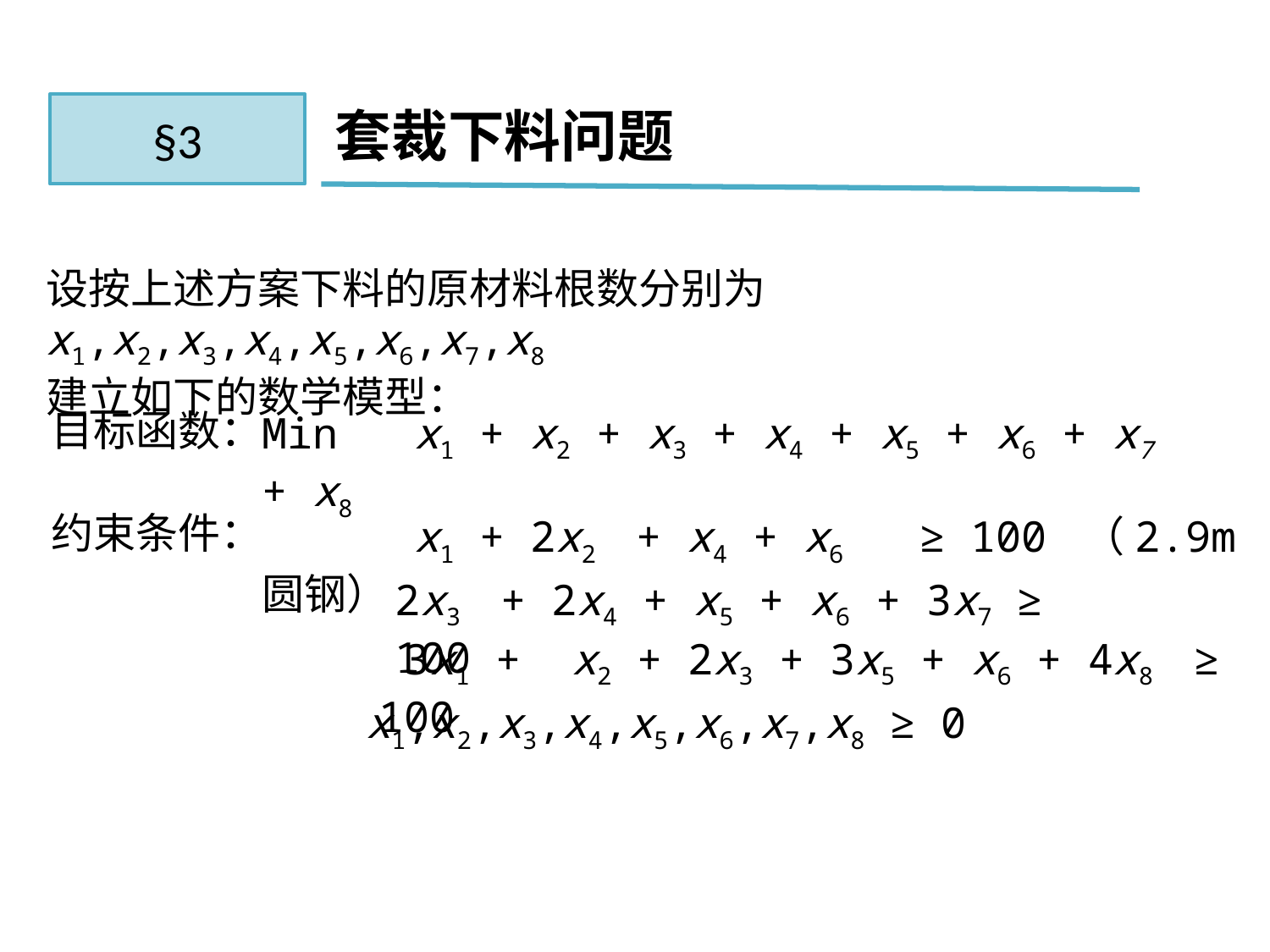

§3
套裁下料问题
设按上述方案下料的原材料根数分别为 x1,x2,x3,x4,x5,x6,x7,x8
建立如下的数学模型：

目标函数：
Min   x1 + x2 + x3 + x4 + x5 + x6 + x7 + x8
约束条件：
      x1 + 2x2  + x4 + x6   ≥ 100 （2.9m 圆钢）
2x3  + 2x4 + x5 + x6 + 3x7 ≥ 100
 3x1 +  x2 + 2x3 + 3x5 + x6 + 4x8  ≥ 100
x1,x2,x3,x4,x5,x6,x7,x8 ≥ 0